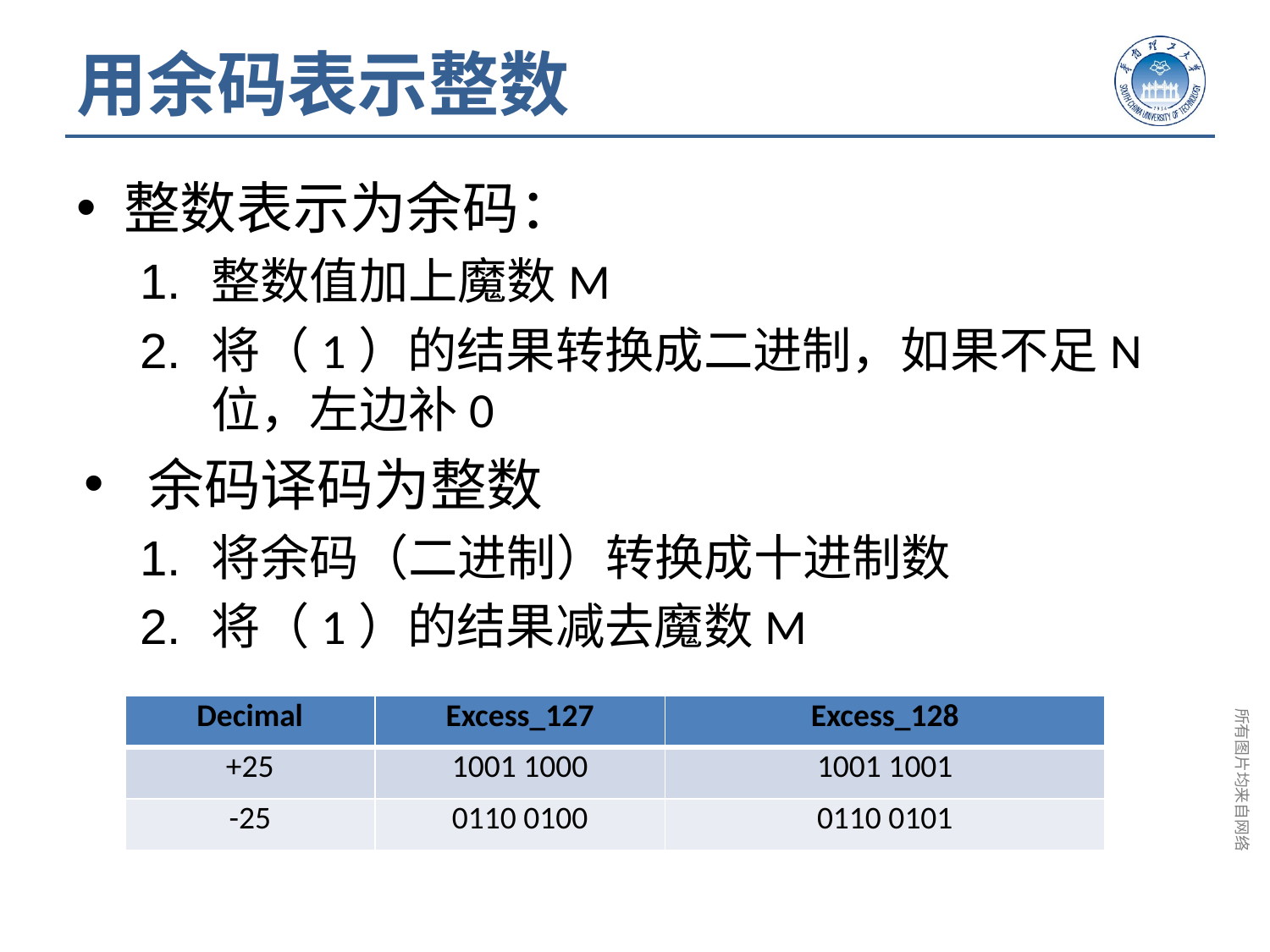

# 用余码表示整数
整数表示为余码：
整数值加上魔数M
将（1）的结果转换成二进制，如果不足N位，左边补0
余码译码为整数
将余码（二进制）转换成十进制数
将（1）的结果减去魔数M
| Decimal | Excess\_127 | Excess\_128 |
| --- | --- | --- |
| +25 | 1001 1000 | 1001 1001 |
| -25 | 0110 0100 | 0110 0101 |